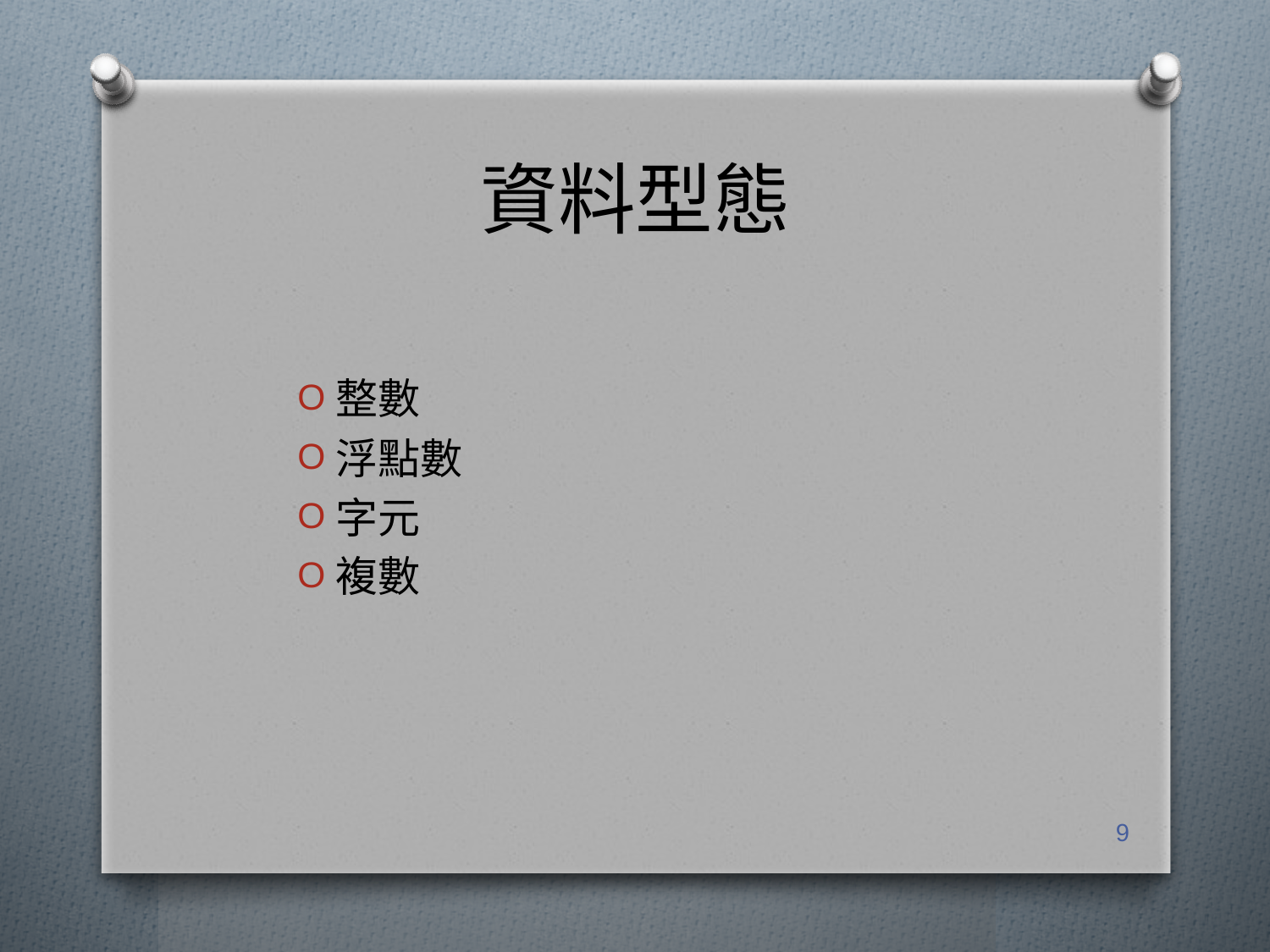

# 資料型態
整數
浮點數
字元
複數

9